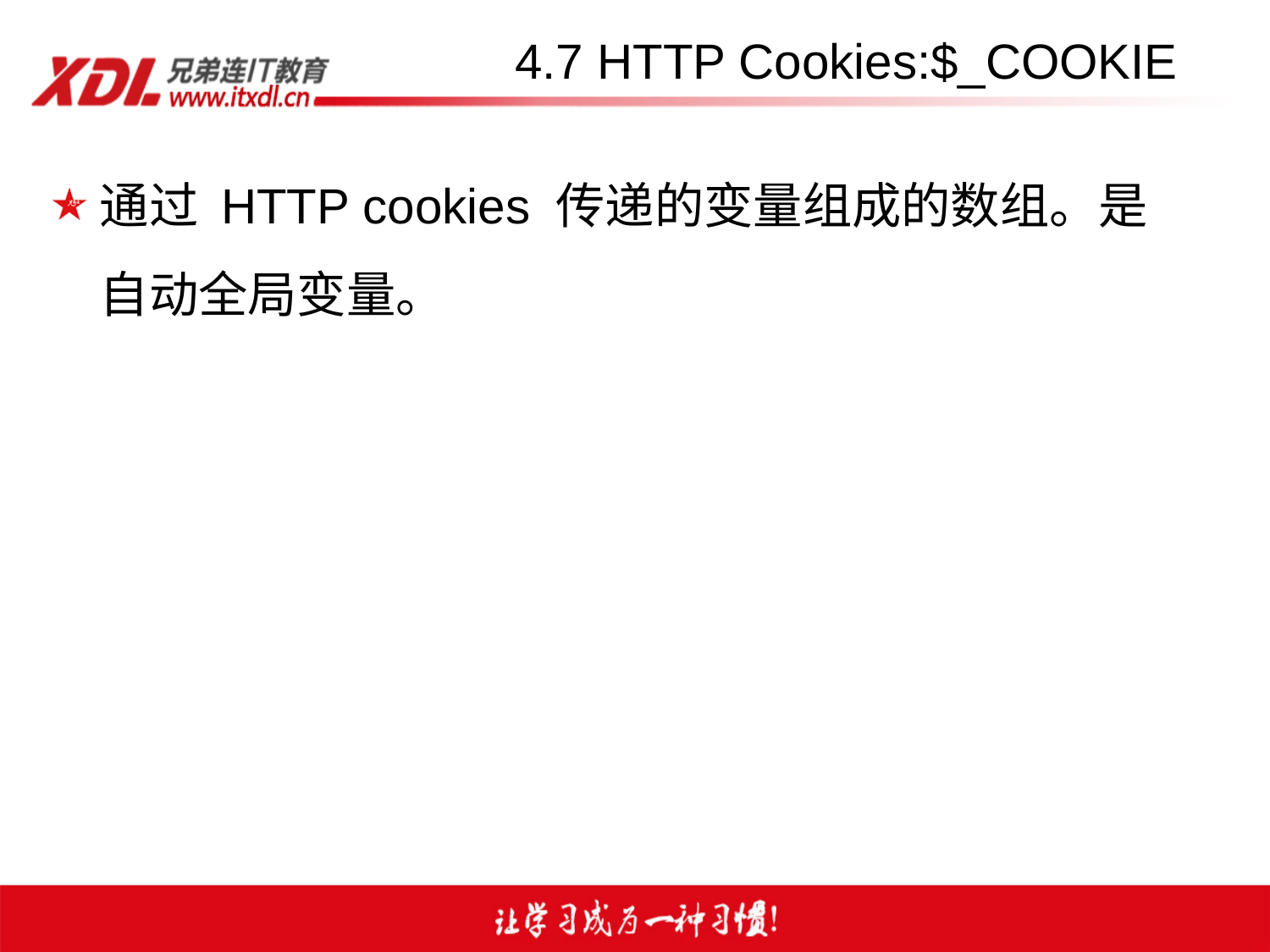

# 4.7 HTTP Cookies:$_COOKIE
通过 HTTP cookies 传递的变量组成的数组。是自动全局变量。